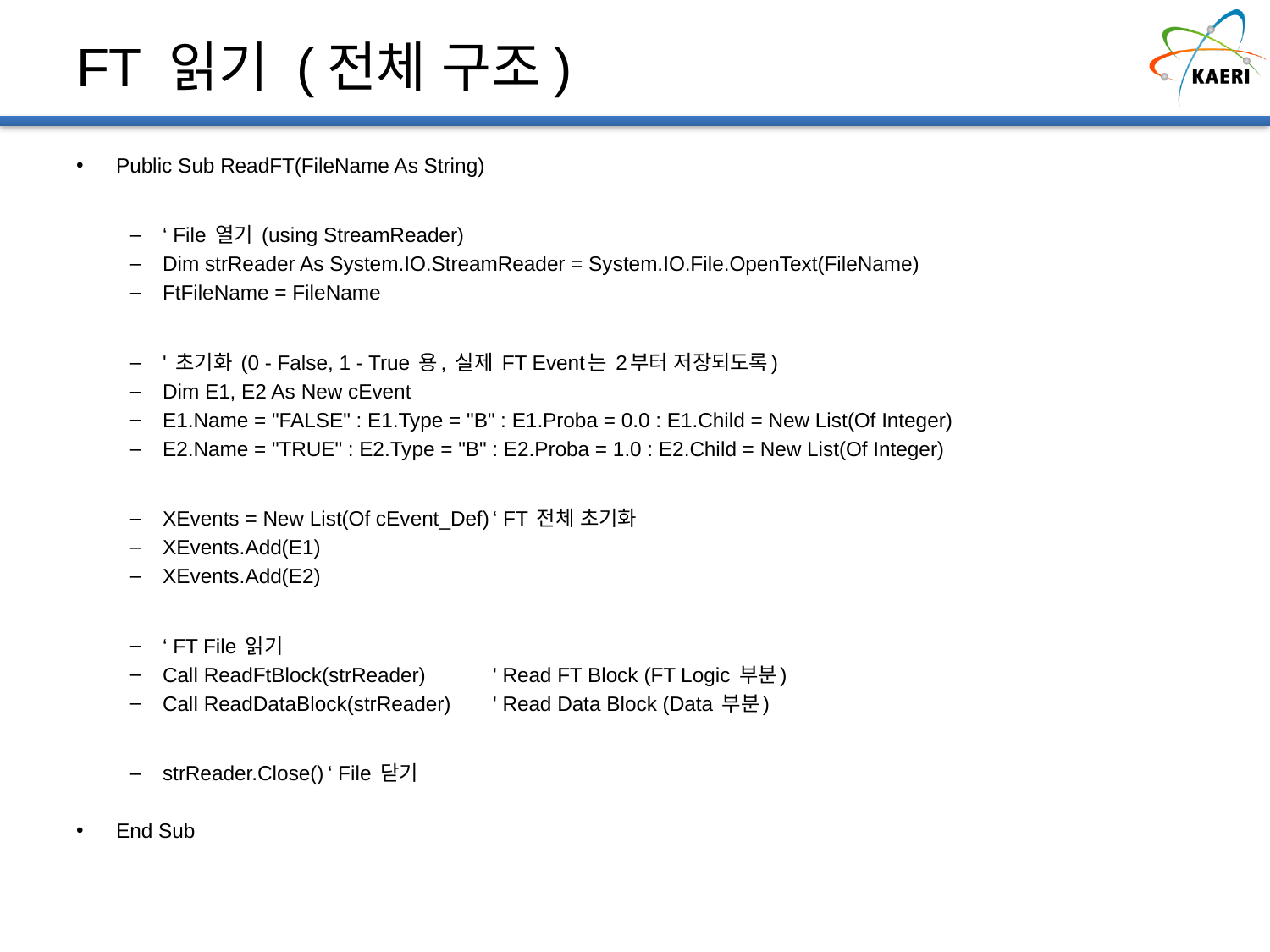

# FT 읽기 (전체 구조)
Public Sub ReadFT(FileName As String)

‘ File 열기 (using StreamReader)
Dim strReader As System.IO.StreamReader = System.IO.File.OpenText(FileName)
FtFileName = FileName

' 초기화 (0 - False, 1 - True 용, 실제 FT Event는 2부터 저장되도록)
Dim E1, E2 As New cEvent
E1.Name = "FALSE" : E1.Type = "B" : E1.Proba = 0.0 : E1.Child = New List(Of Integer)
E2.Name = "TRUE" : E2.Type = "B" : E2.Proba = 1.0 : E2.Child = New List(Of Integer)

XEvents = New List(Of cEvent_Def)	‘ FT 전체 초기화
XEvents.Add(E1)
XEvents.Add(E2)

‘ FT File 읽기
Call ReadFtBlock(strReader)	' Read FT Block (FT Logic 부분)
Call ReadDataBlock(strReader)	' Read Data Block (Data 부분)

strReader.Close()	‘ File 닫기

End Sub